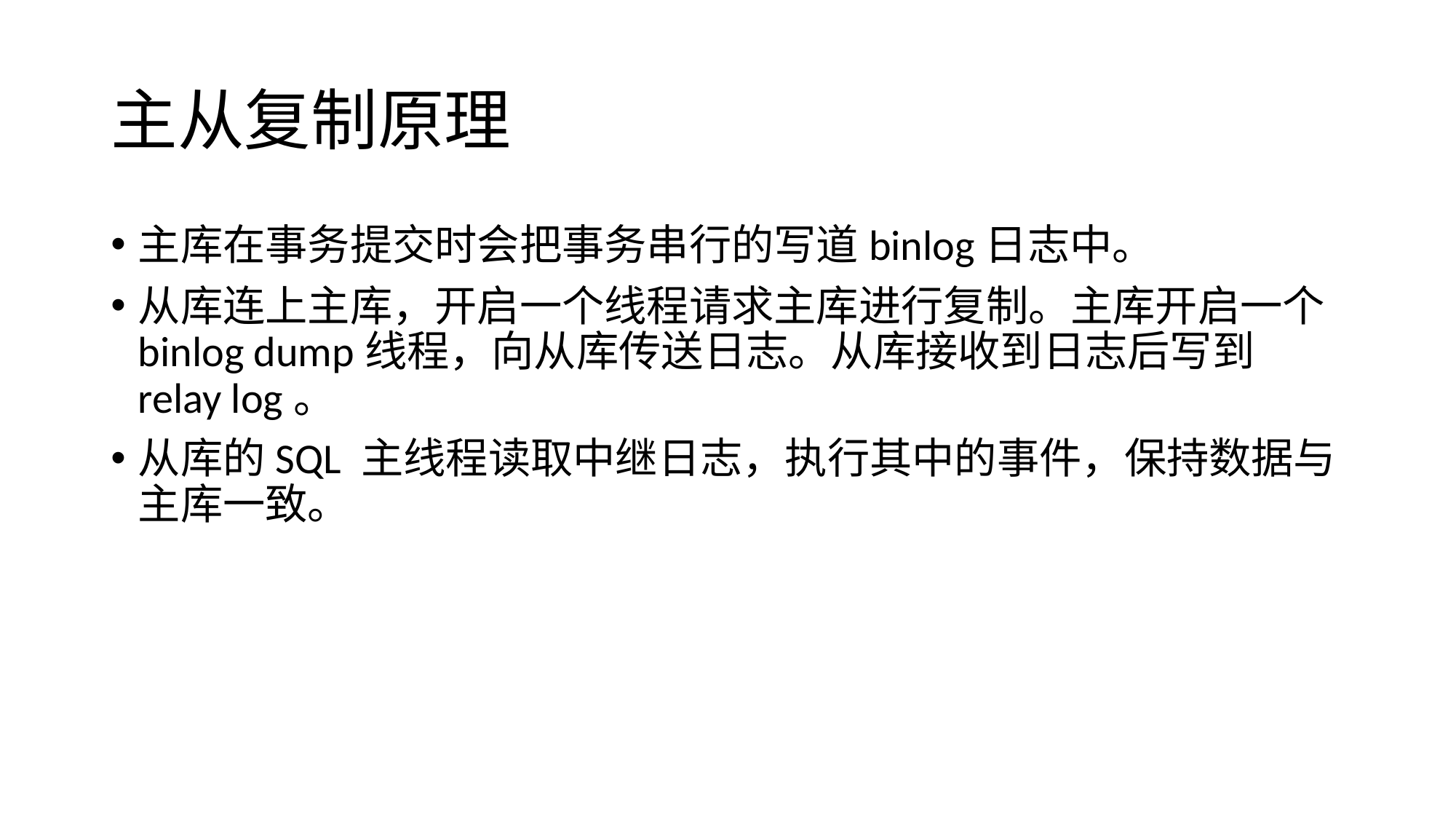

# 主从复制原理
主库在事务提交时会把事务串行的写道binlog日志中。
从库连上主库，开启一个线程请求主库进行复制。主库开启一个binlog dump线程，向从库传送日志。从库接收到日志后写到relay log。
从库的SQL 主线程读取中继日志，执行其中的事件，保持数据与主库一致。